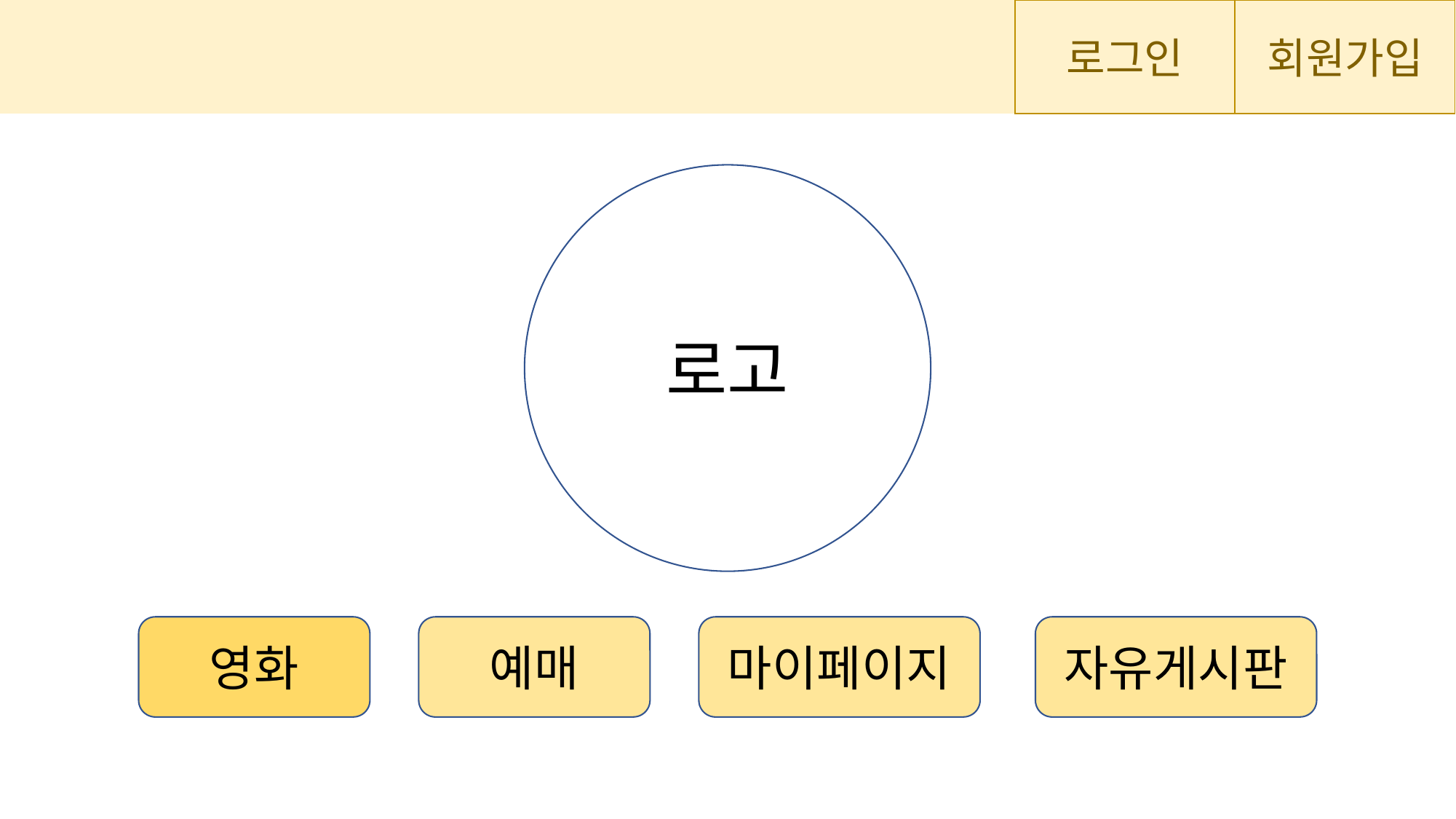

회원가입
로그인
로고
마이페이지
자유게시판
예매
영화